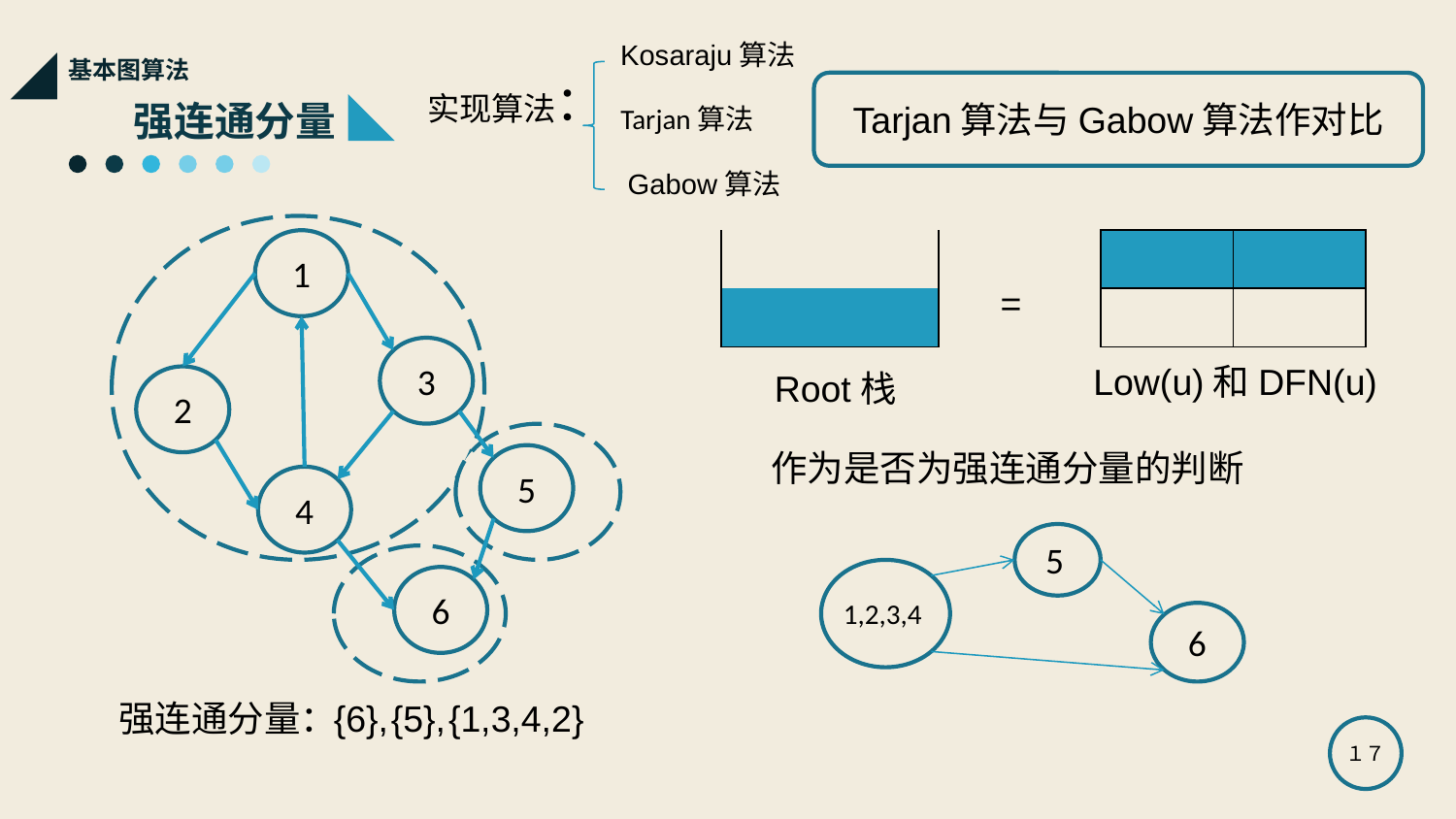

Kosaraju算法
基本图算法

      强连通分量

实现算法：
Tarjan算法与Gabow算法作对比
Tarjan算法
Gabow算法

1
|  |
| --- |
|  |
|  |  |
| --- | --- |
|  |  |
=
3
Low(u)和DFN(u)
Root栈
2

作为是否为强连通分量的判断
5
4
5

1,2,3,4
6
6
强连通分量：
{6},
{5},
{1,3,4,2}
１７